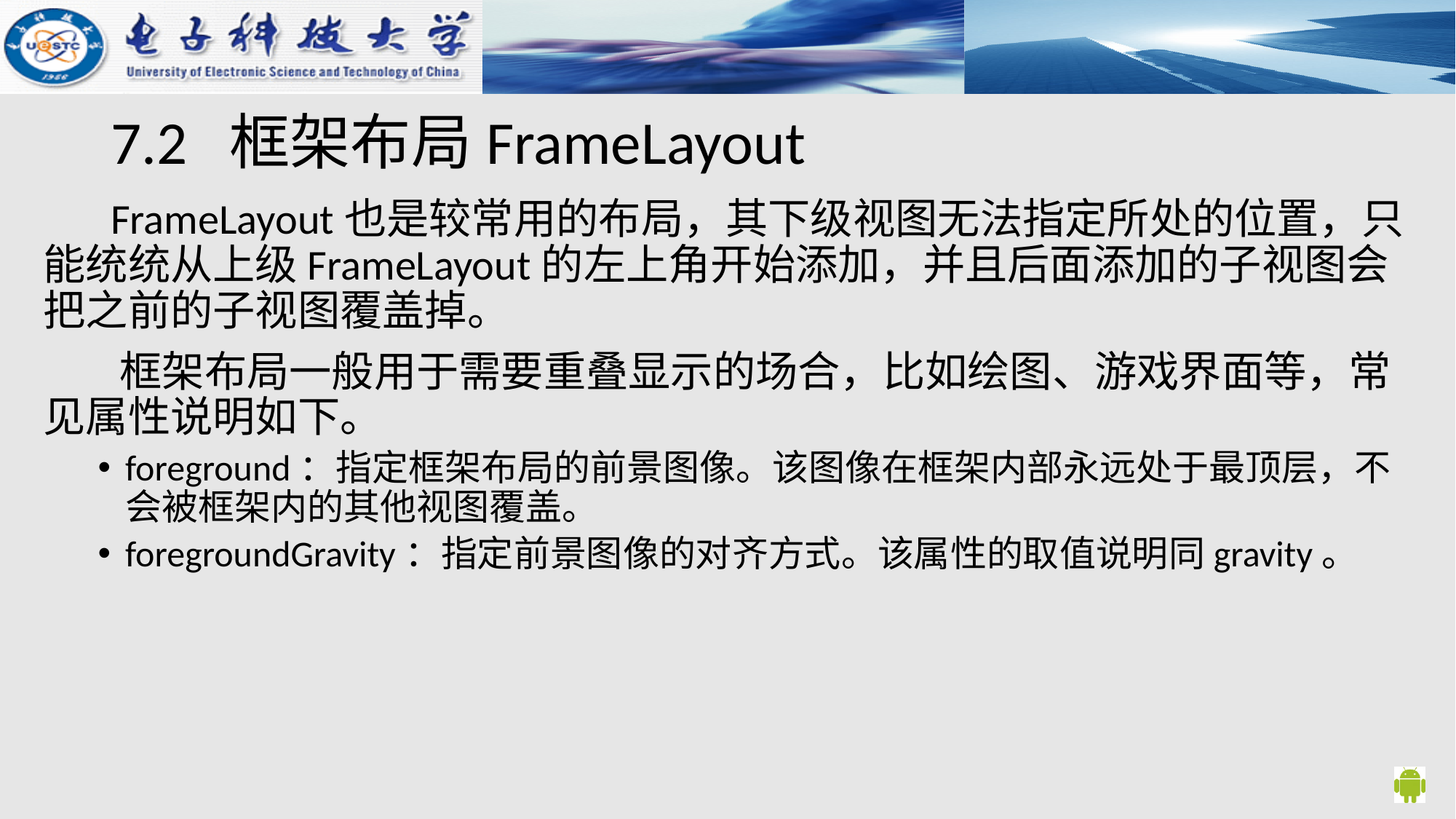

# 7.2  框架布局FrameLayout
       FrameLayout也是较常用的布局，其下级视图无法指定所处的位置，只能统统从上级FrameLayout的左上角开始添加，并且后面添加的子视图会把之前的子视图覆盖掉。
       框架布局一般用于需要重叠显示的场合，比如绘图、游戏界面等，常见属性说明如下。
foreground：指定框架布局的前景图像。该图像在框架内部永远处于最顶层，不会被框架内的其他视图覆盖。
foregroundGravity：指定前景图像的对齐方式。该属性的取值说明同gravity。